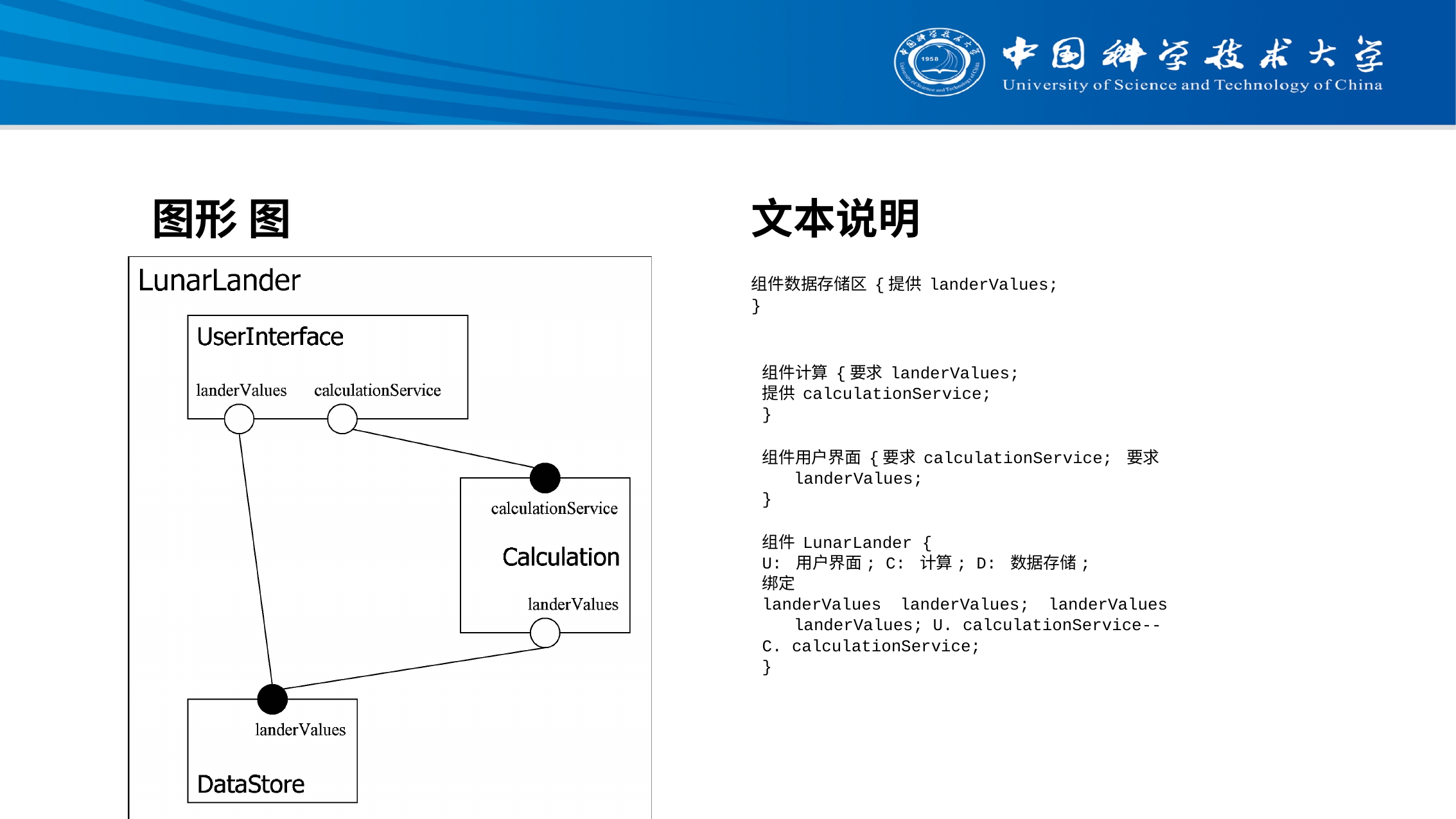

# 建筑可视化: 示例
图形 图
文本说明
组件数据存储区 {提供 landerValues;
}

组件计算 {要求 landerValues;
提供 calculationService;
}

组件用户界面 {要求 calculationService; 要求 landerValues;
}

组件 LunarLander {
U: 用户界面; C: 计算; D: 数据存储;
绑定
landerValues landerValues; landerValues landerValues; U. calculationService--
C. calculationService;
}